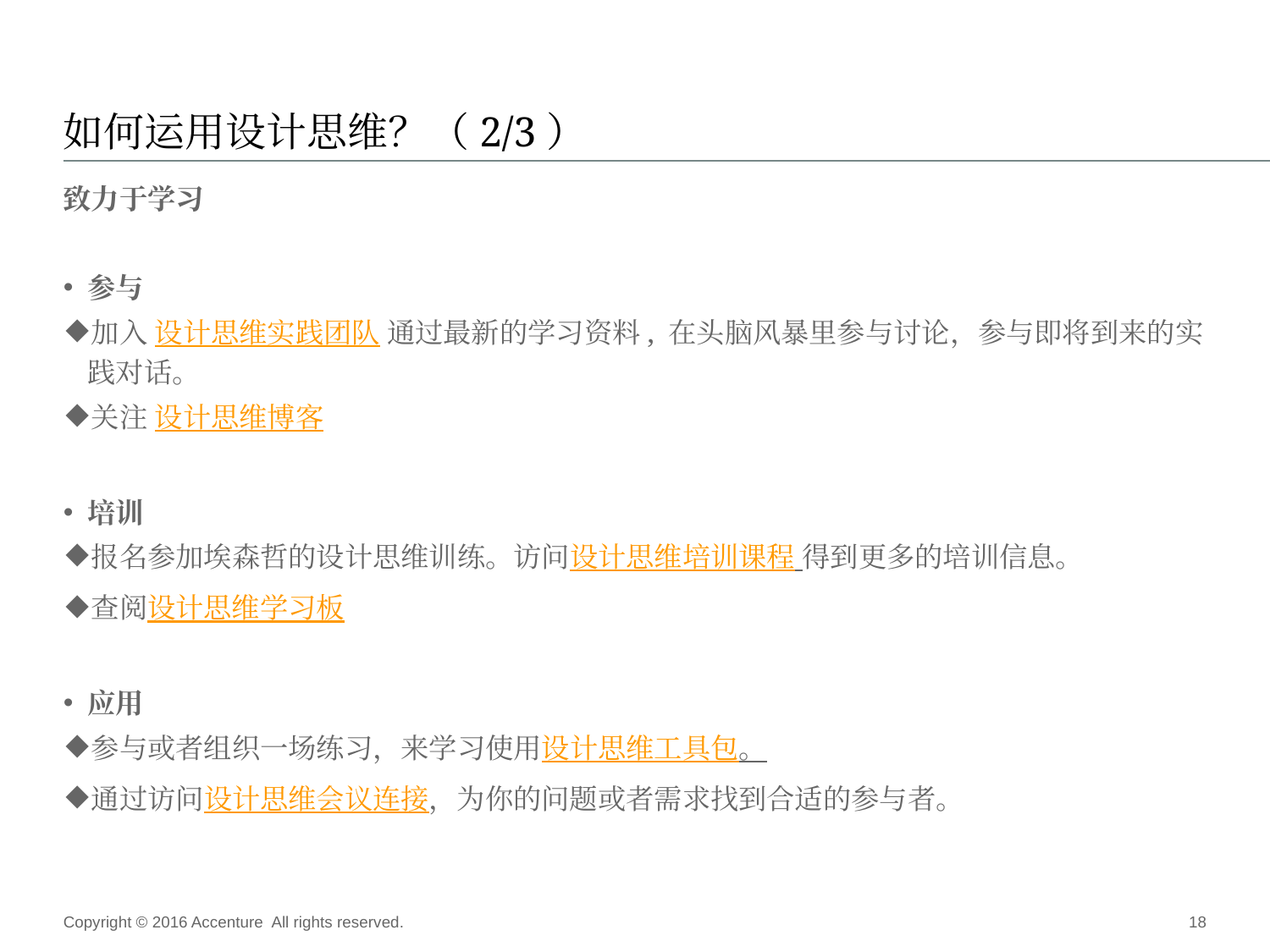

# 如何运用设计思维？（2/3）
致力于学习

参与
加入 设计思维实践团队 通过最新的学习资料, 在头脑风暴里参与讨论，参与即将到来的实践对话。
关注 设计思维博客

培训
报名参加埃森哲的设计思维训练。访问设计思维培训课程 得到更多的培训信息。
查阅设计思维学习板

应用
参与或者组织一场练习，来学习使用设计思维工具包。
通过访问设计思维会议连接，为你的问题或者需求找到合适的参与者。
Copyright © 2016 Accenture  All rights reserved.
18